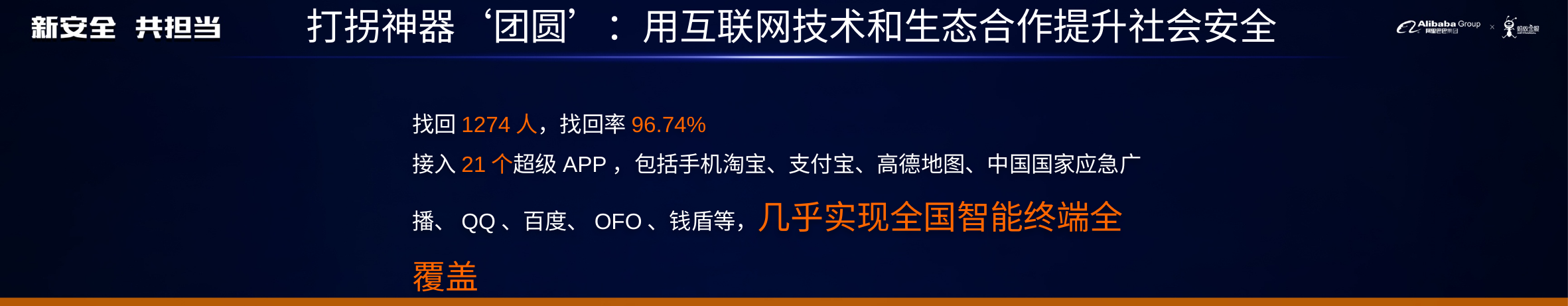

# 打拐神器‘团圆’：用互联网技术和生态合作提升社会安全
找回1274人，找回率96.74%
接入21个超级APP，包括手机淘宝、支付宝、高德地图、中国国家应急广播、QQ、百度、OFO、钱盾等，几乎实现全国智能终端全覆盖